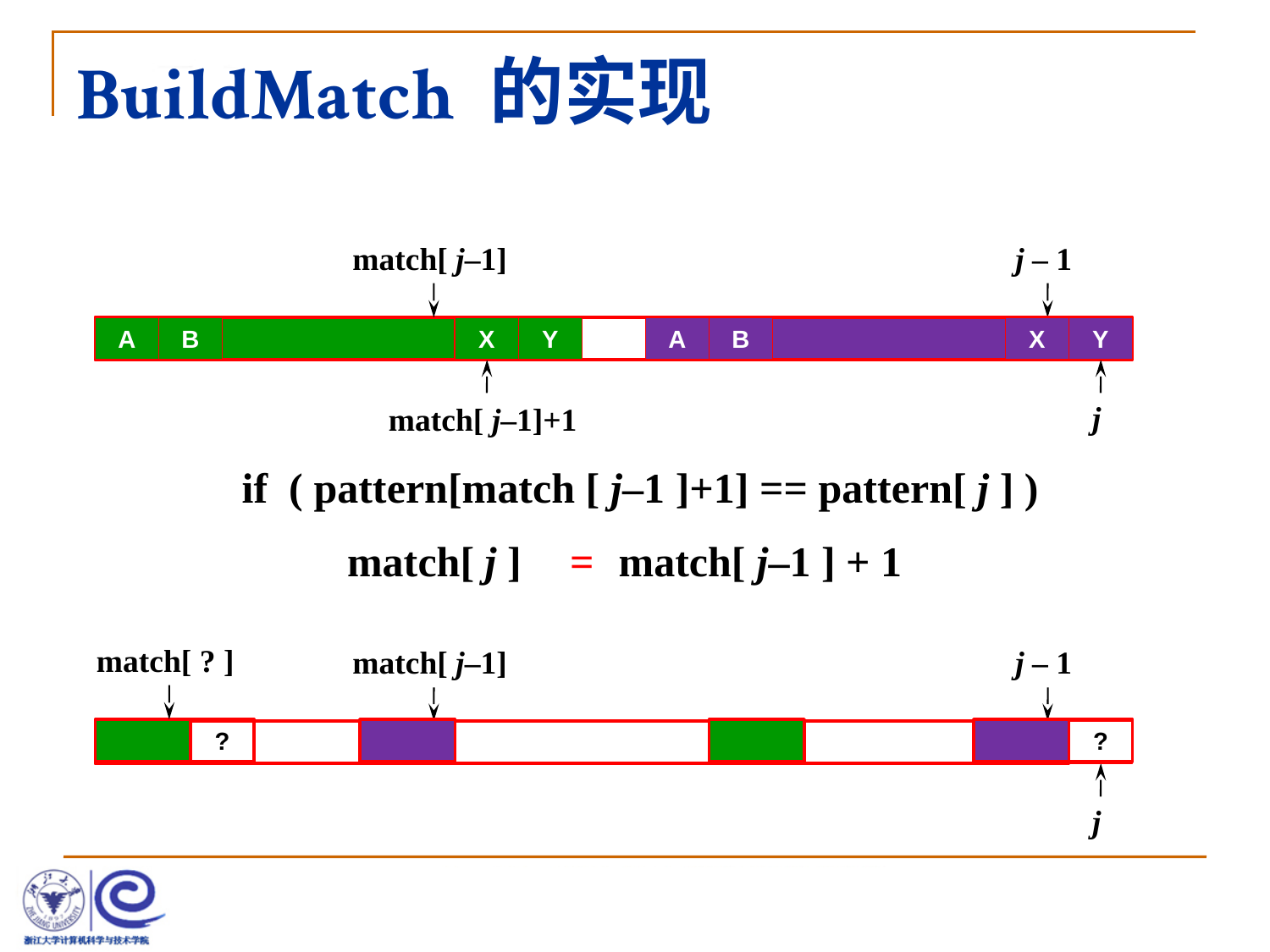

# BuildMatch 的实现
match[ j–1]
j – 1

A
A
B
B
?
match[ j–1]+1

X
X
?
?
Y
Y
?
j
if  ( pattern[match [ j–1 ]+1] == pattern[ j ] )
match[ j ]   ≥   match[ j–1 ] + 1
=
match[ ? ]
match[ j–1]
j – 1

j

?
?